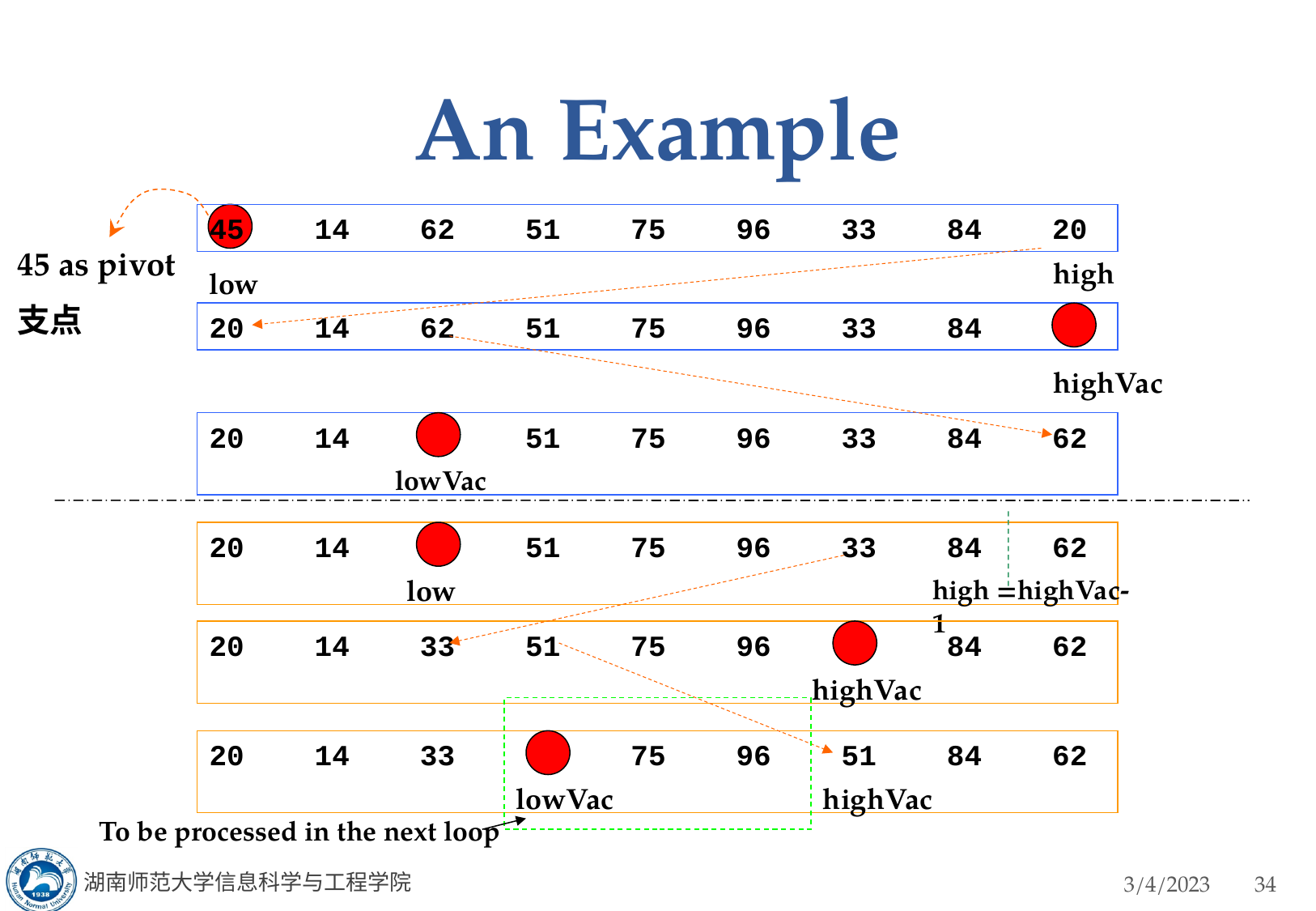

# An Example

45    14    62    51    75    96    33    84    20

45 as pivot
支点

high
low

20    14    62    51    75    96    33    84

highVac
20    14          51    75    96    33    84    62

lowVac

20    14          51    75    96    33    84    62

high =highVac-1
low
20    14    33    51    75    96          84    62

highVac

20    14    33          75    96    51    84    62

highVac
lowVac
To be processed in the next loop

湖南师范大学信息科学与工程学院
3/4/2023
34